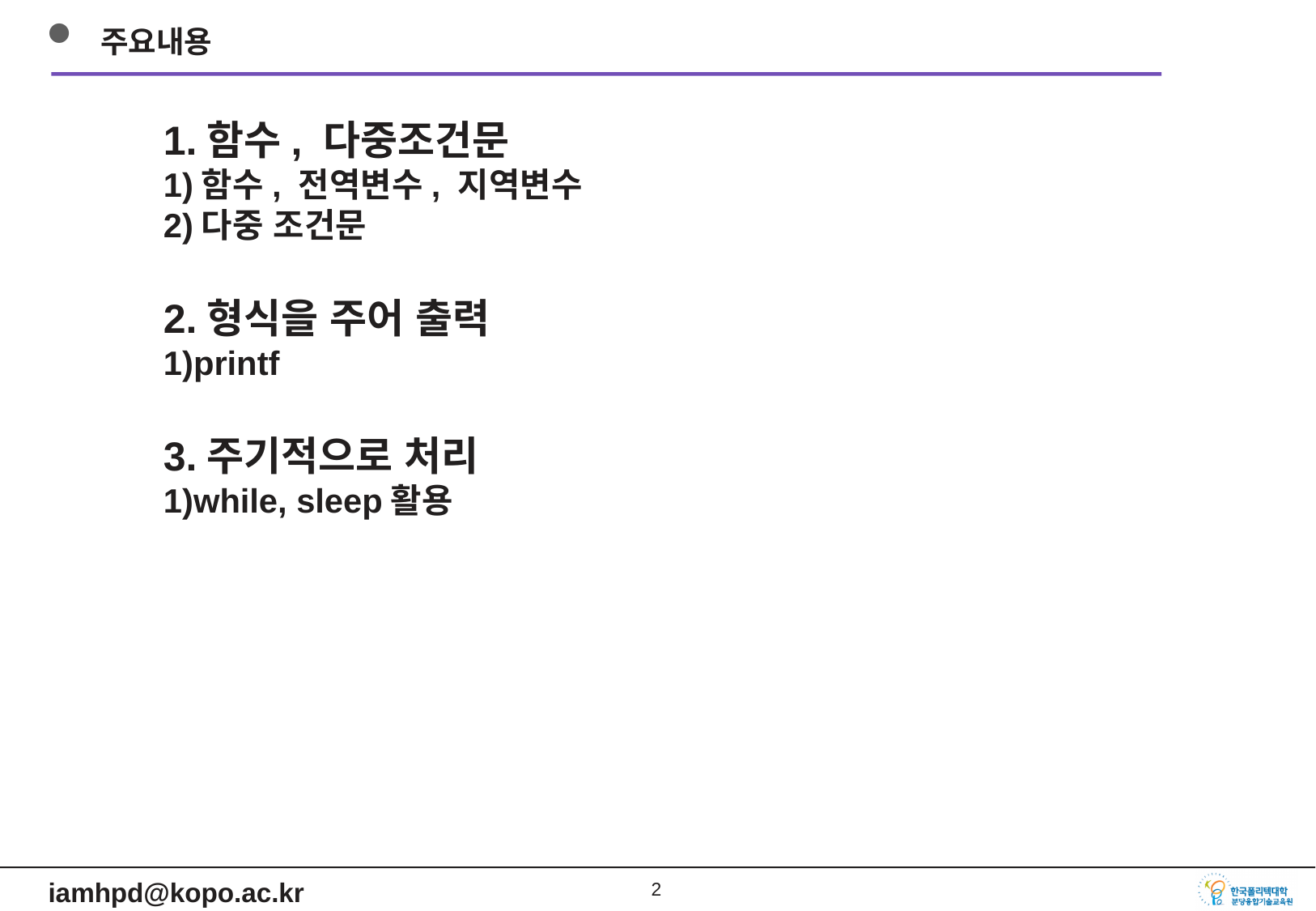

주요내용
1.함수, 다중조건문
1)함수, 전역변수, 지역변수
2)다중 조건문

2.형식을 주어 출력
1)printf

3.주기적으로 처리
1)while, sleep활용
2